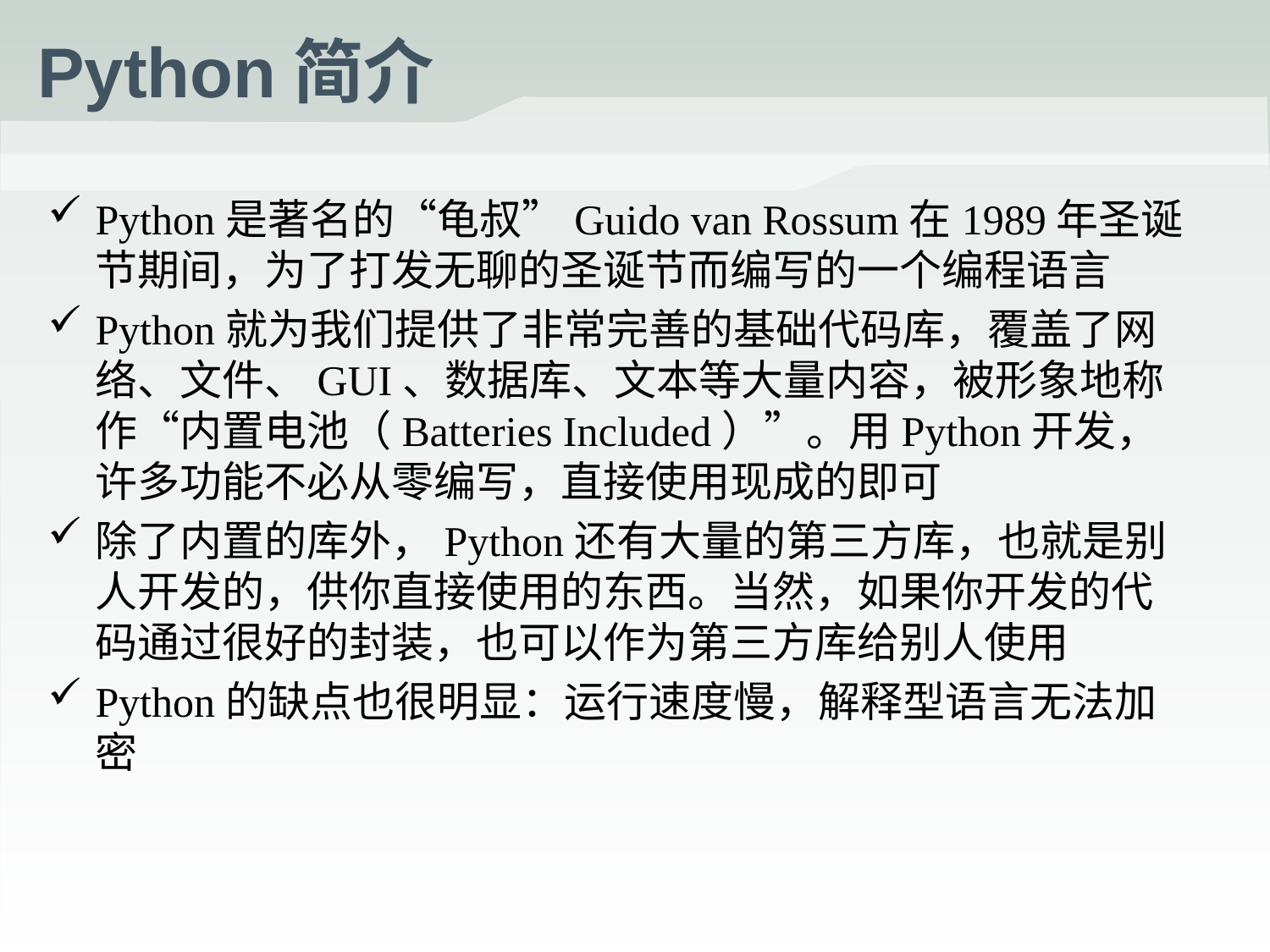

# Python简介
Python是著名的“龟叔”Guido van Rossum在1989年圣诞节期间，为了打发无聊的圣诞节而编写的一个编程语言
Python就为我们提供了非常完善的基础代码库，覆盖了网络、文件、GUI、数据库、文本等大量内容，被形象地称作“内置电池（Batteries Included）”。用Python开发，许多功能不必从零编写，直接使用现成的即可
除了内置的库外，Python还有大量的第三方库，也就是别人开发的，供你直接使用的东西。当然，如果你开发的代码通过很好的封装，也可以作为第三方库给别人使用
Python的缺点也很明显：运行速度慢，解释型语言无法加密